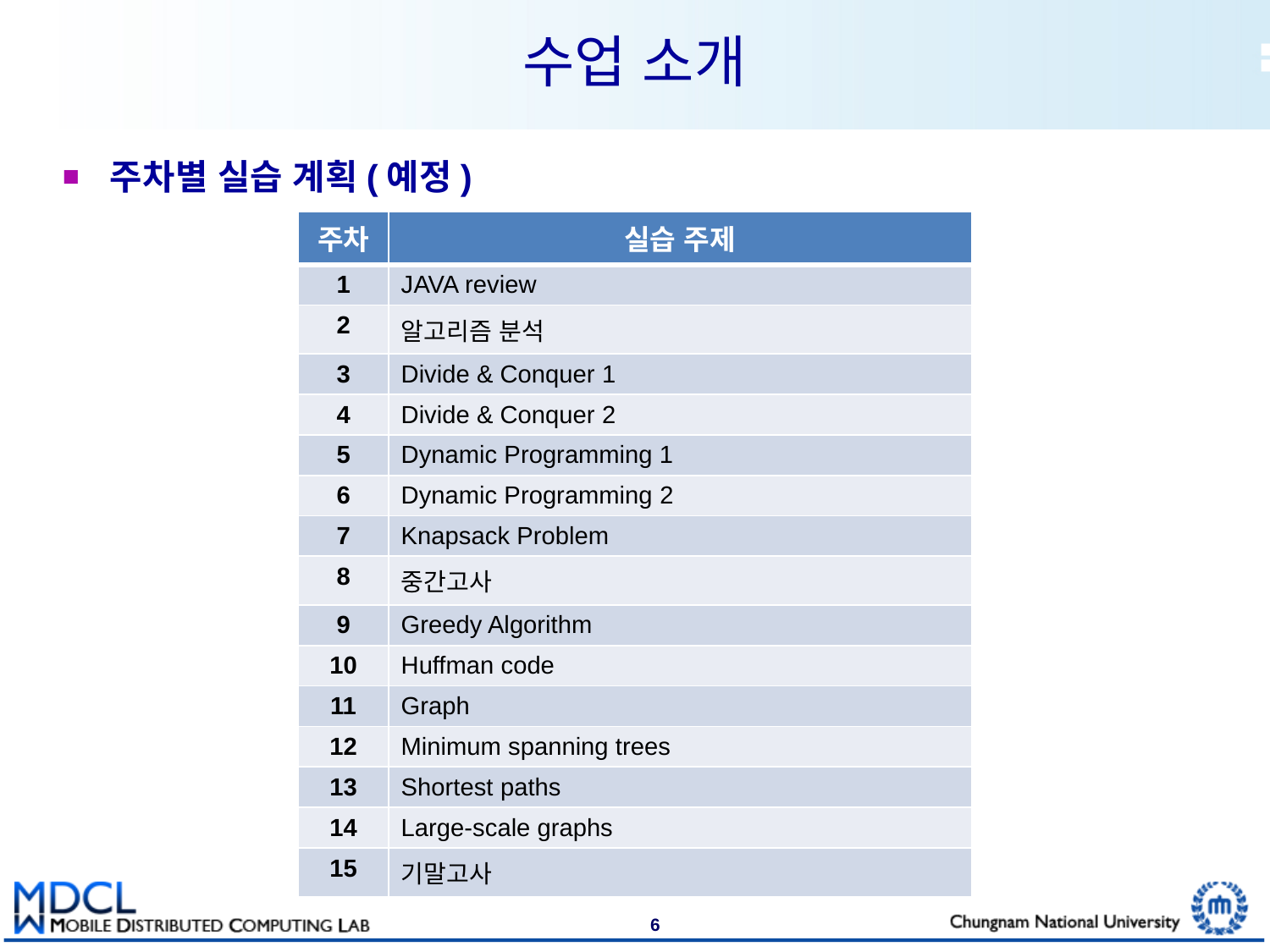

# 수업 소개
주차별 실습 계획(예정)

| 주차 | 실습 주제 |
| --- | --- |
| 1 | JAVA review |
| 2 | 알고리즘 분석 |
| 3 | Divide & Conquer 1 |
| 4 | Divide & Conquer 2 |
| 5 | Dynamic Programming 1 |
| 6 | Dynamic Programming 2 |
| 7 | Knapsack Problem |
| 8 | 중간고사 |
| 9 | Greedy Algorithm |
| 10 | Huffman code |
| 11 | Graph |
| 12 | Minimum spanning trees |
| 13 | Shortest paths |
| 14 | Large-scale graphs |
| 15 | 기말고사 |